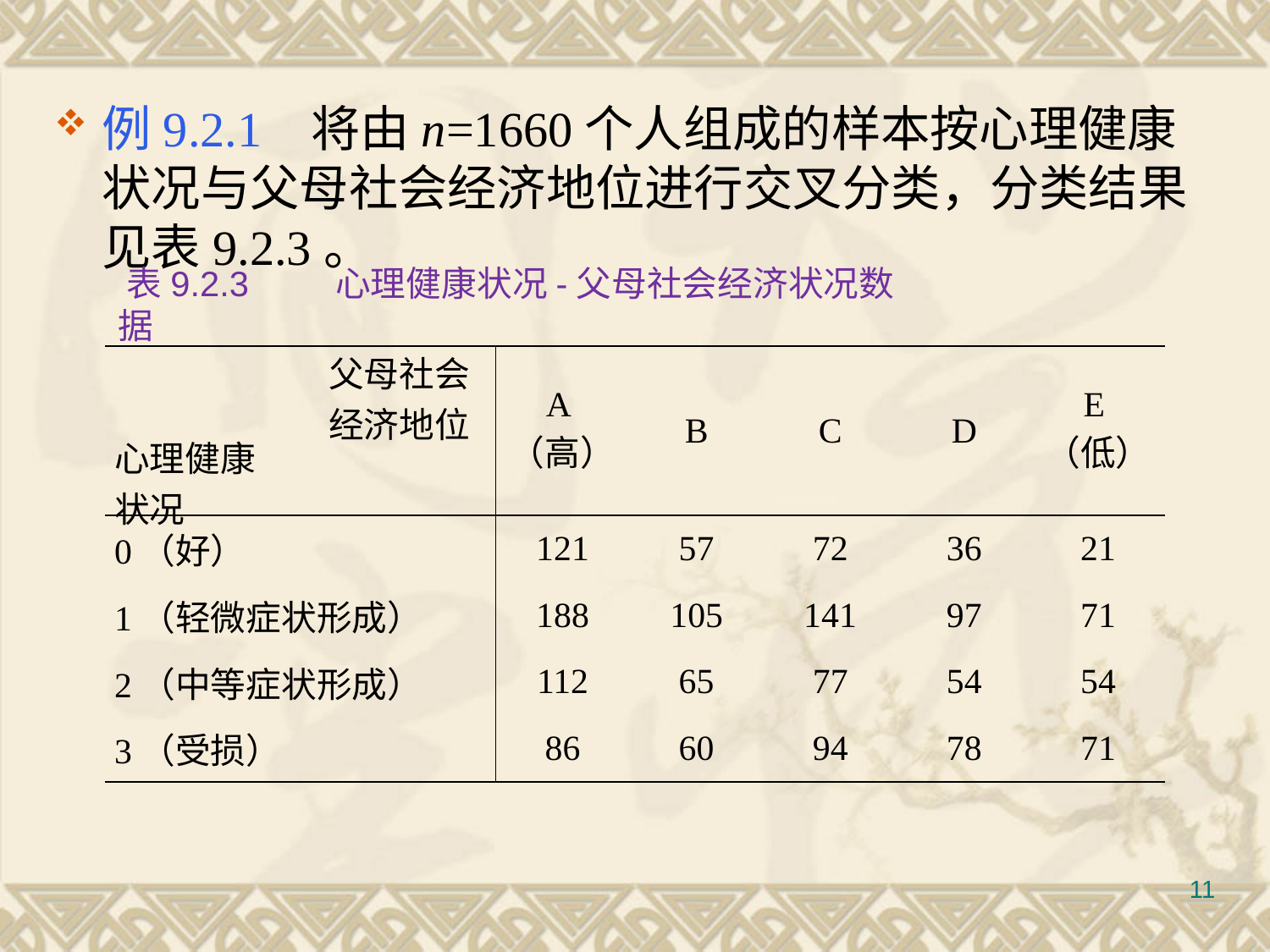

#
例9.2.1   将由n=1660个人组成的样本按心理健康状况与父母社会经济地位进行交叉分类，分类结果见表9.2.3。
表9.2.3        心理健康状况-父母社会经济状况数据
|  | 父母社会经济地位 | A（高） | B | C | D | E（低） |
| --- | --- | --- | --- | --- | --- | --- |
| 心理健康 状况 |  |  |  |  |  |  |
| 0（好） |  | 121 | 57 | 72 | 36 | 21 |
| 1（轻微症状形成） |  | 188 | 105 | 141 | 97 | 71 |
| 2（中等症状形成） |  | 112 | 65 | 77 | 54 | 54 |
| 3（受损） |  | 86 | 60 | 94 | 78 | 71 |
11